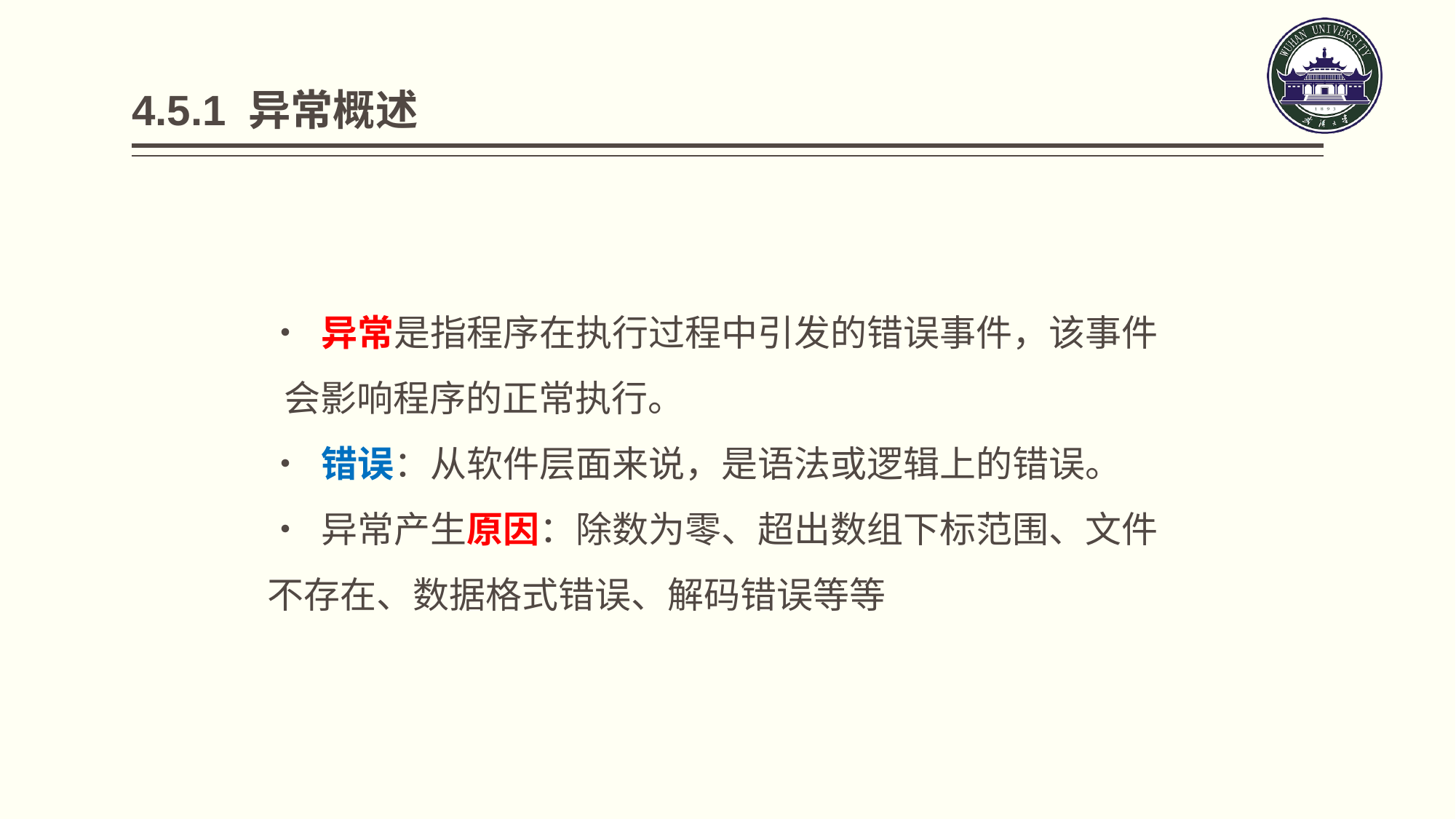

# 4.5.1 异常概述
• 异常是指程序在执行过程中引发的错误事件，该事件   会影响程序的正常执行。
• 错误：从软件层面来说，是语法或逻辑上的错误。
• 异常产生原因：除数为零、超出数组下标范围、文件不存在、数据格式错误、解码错误等等